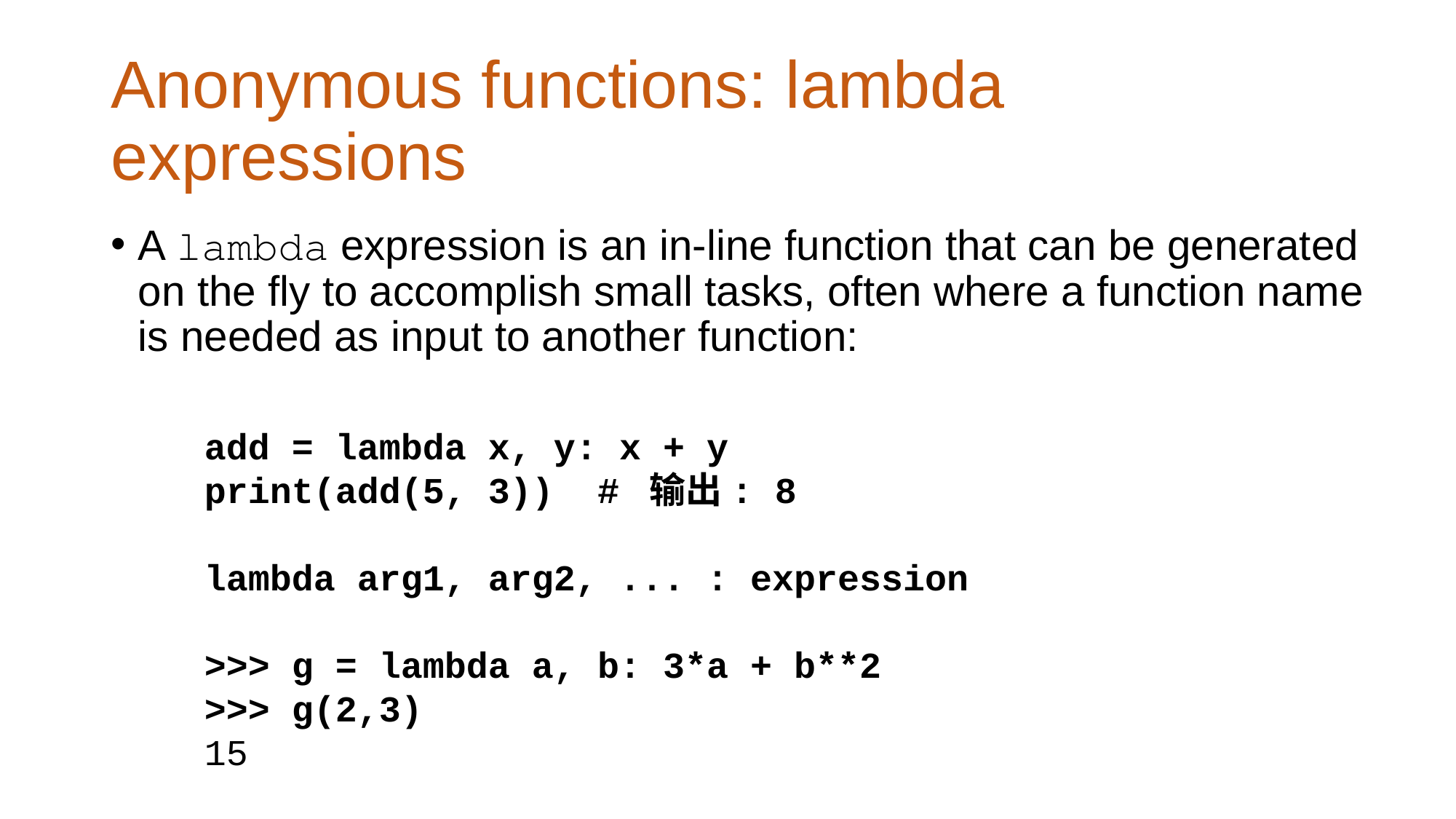

# Anonymous functions: lambda expressions

A lambda expression is an in-line function that can be generated on the fly to accomplish small tasks, often where a function name is needed as input to another function:

add = lambda x, y: x + y
print(add(5, 3))  # 输出: 8

lambda arg1, arg2, ... : expression

>>> g = lambda a, b: 3*a + b**2
>>> g(2,3)
15